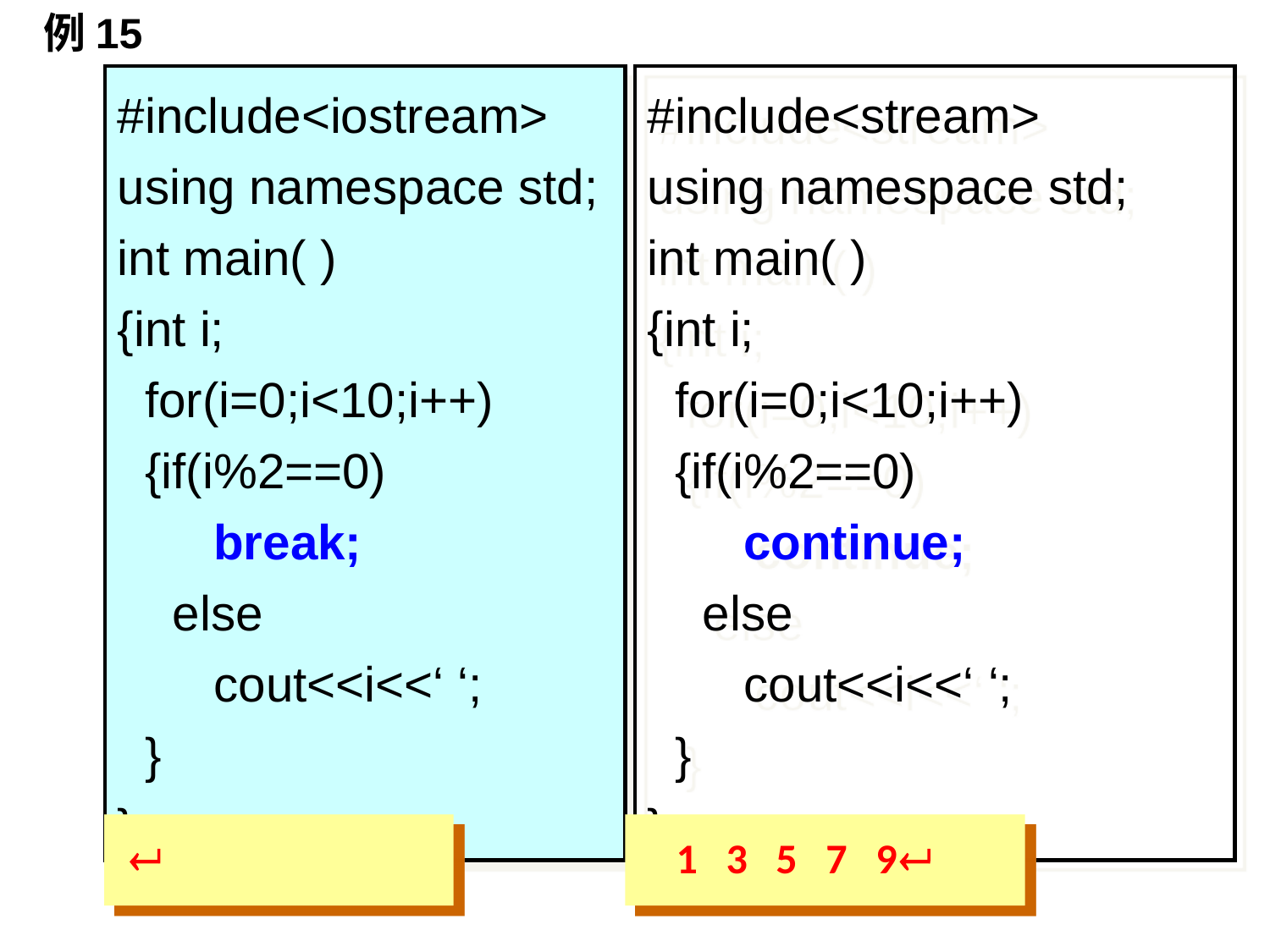

例15
#include<iostream>
using namespace std;
int main( )
{int i;
  for(i=0;i<10;i++)
  {if(i%2==0)
       break;
    else
       cout<<i<<‘ ‘;
  }
}
#include<stream>
using namespace std;
int main( )
{int i;
  for(i=0;i<10;i++)
  {if(i%2==0)
       continue;
    else
       cout<<i<<‘ ‘;
  }
}

↵
   1   3   5   7   9↵